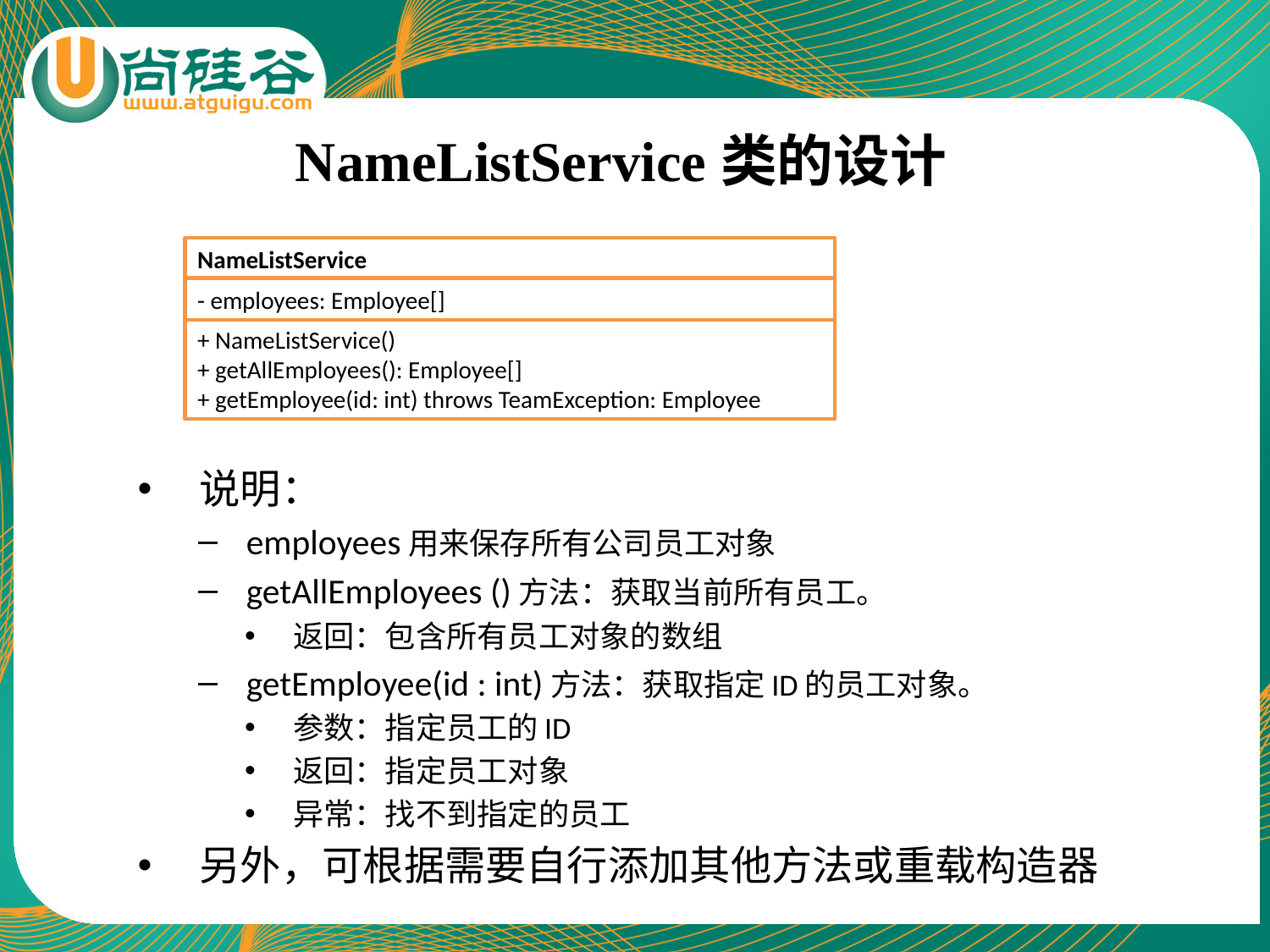

# NameListService类的设计

说明：
employees用来保存所有公司员工对象
getAllEmployees ()方法：获取当前所有员工。
返回：包含所有员工对象的数组
getEmployee(id : int)方法：获取指定ID的员工对象。
参数：指定员工的ID
返回：指定员工对象
异常：找不到指定的员工
另外，可根据需要自行添加其他方法或重载构造器
NameListService
- employees: Employee[]
+ NameListService()
+ getAllEmployees(): Employee[]
+ getEmployee(id: int) throws TeamException: Employee